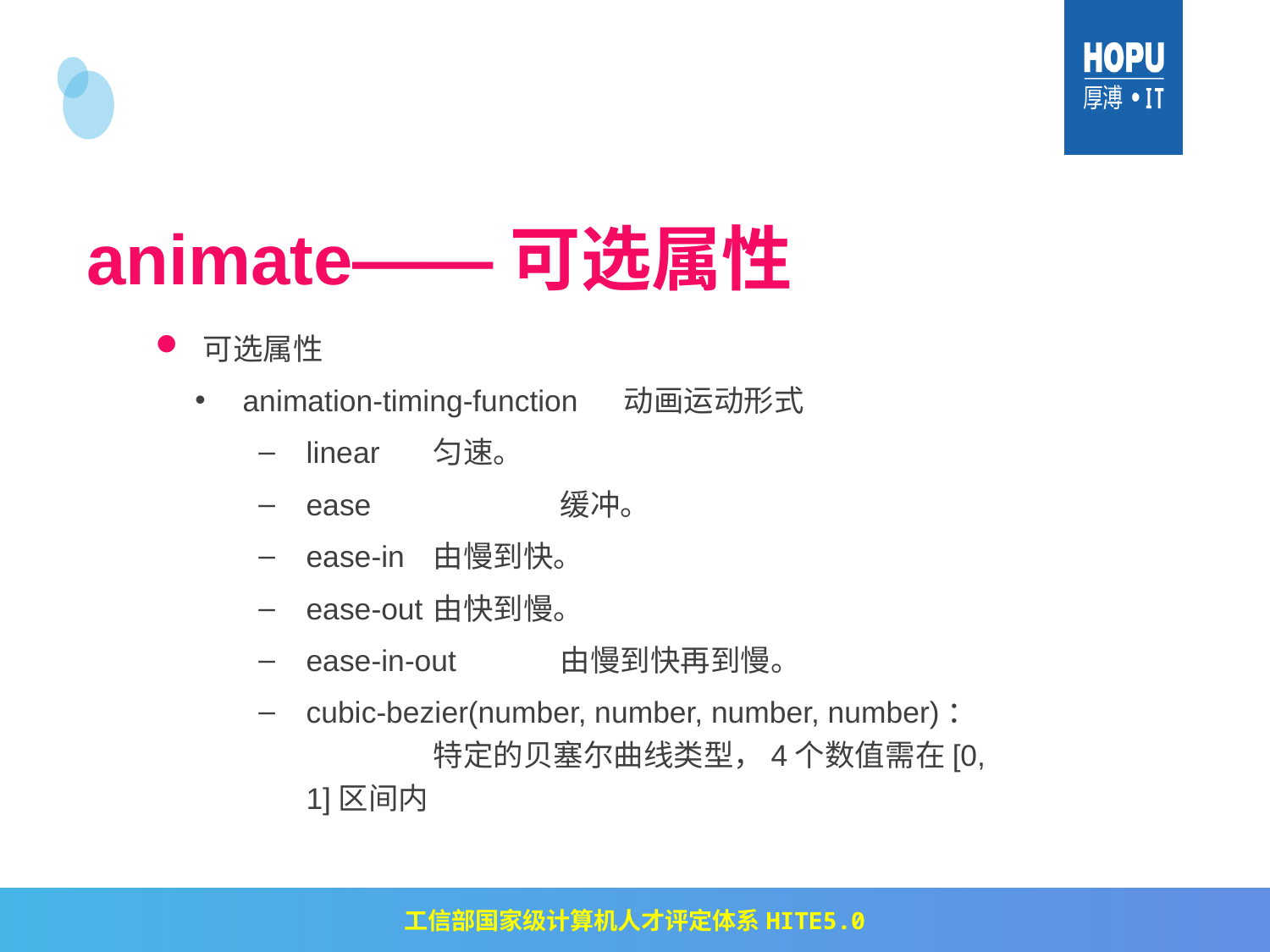

# animate——可选属性
可选属性
animation-timing-function	动画运动形式
linear	匀速。
ease		缓冲。
ease-in	由慢到快。
ease-out	由快到慢。
ease-in-out	由慢到快再到慢。
cubic-bezier(number, number, number, number)：	特定的贝塞尔曲线类型，4个数值需在[0, 1]区间内